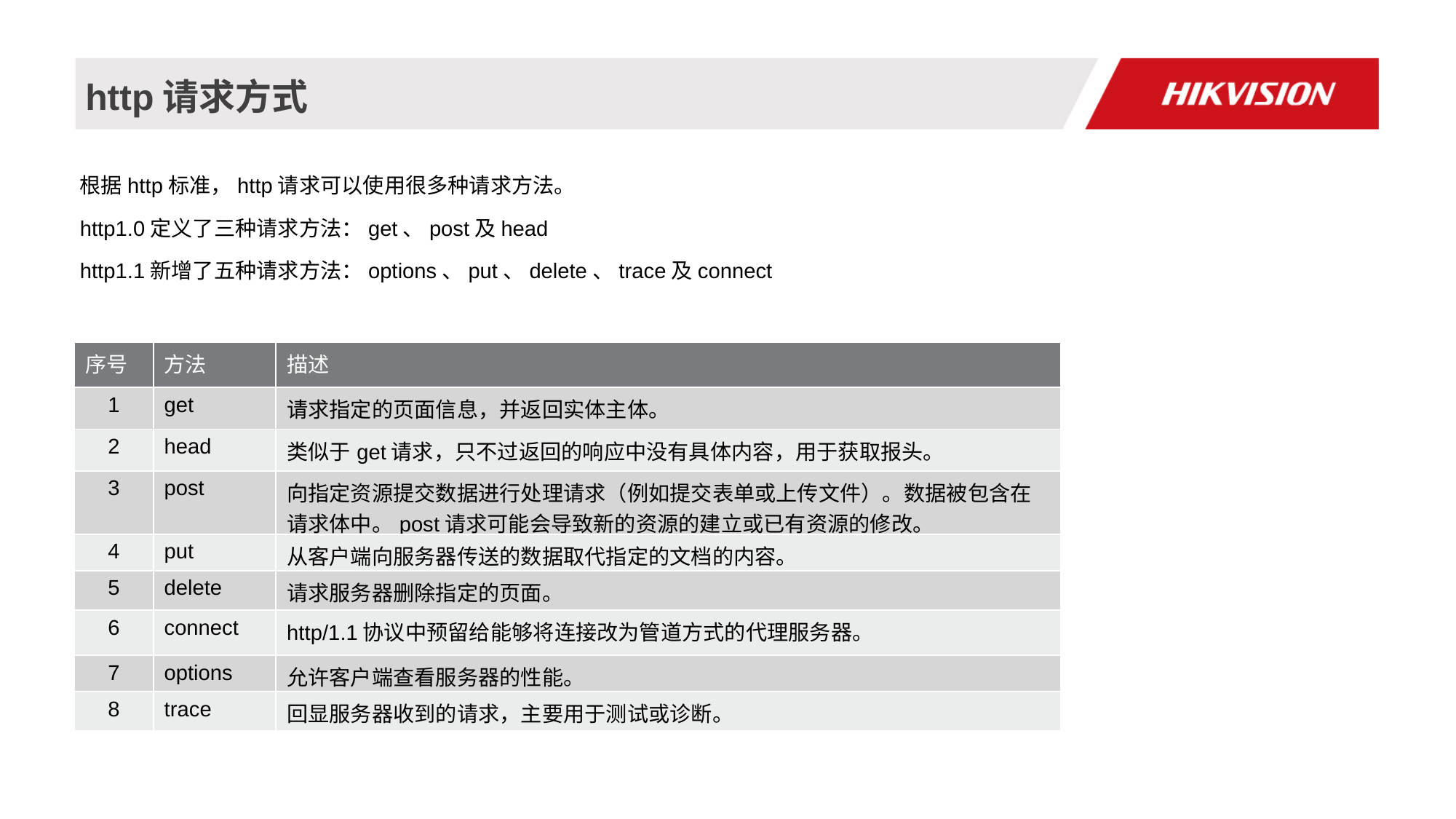

# http请求方式
根据http标准，http请求可以使用很多种请求方法。
http1.0定义了三种请求方法：get、post及head
http1.1新增了五种请求方法：options、put、delete、trace及connect

| 序号 | 方法 | 描述 |
| --- | --- | --- |
| 1 | get | 请求指定的页面信息，并返回实体主体。 |
| 2 | head | 类似于get请求，只不过返回的响应中没有具体内容，用于获取报头。 |
| 3 | post | 向指定资源提交数据进行处理请求（例如提交表单或上传文件）。数据被包含在请求体中。post请求可能会导致新的资源的建立或已有资源的修改。 |
| 4 | put | 从客户端向服务器传送的数据取代指定的文档的内容。 |
| 5 | delete | 请求服务器删除指定的页面。 |
| 6 | connect | http/1.1协议中预留给能够将连接改为管道方式的代理服务器。 |
| 7 | options | 允许客户端查看服务器的性能。 |
| 8 | trace | 回显服务器收到的请求，主要用于测试或诊断。 |